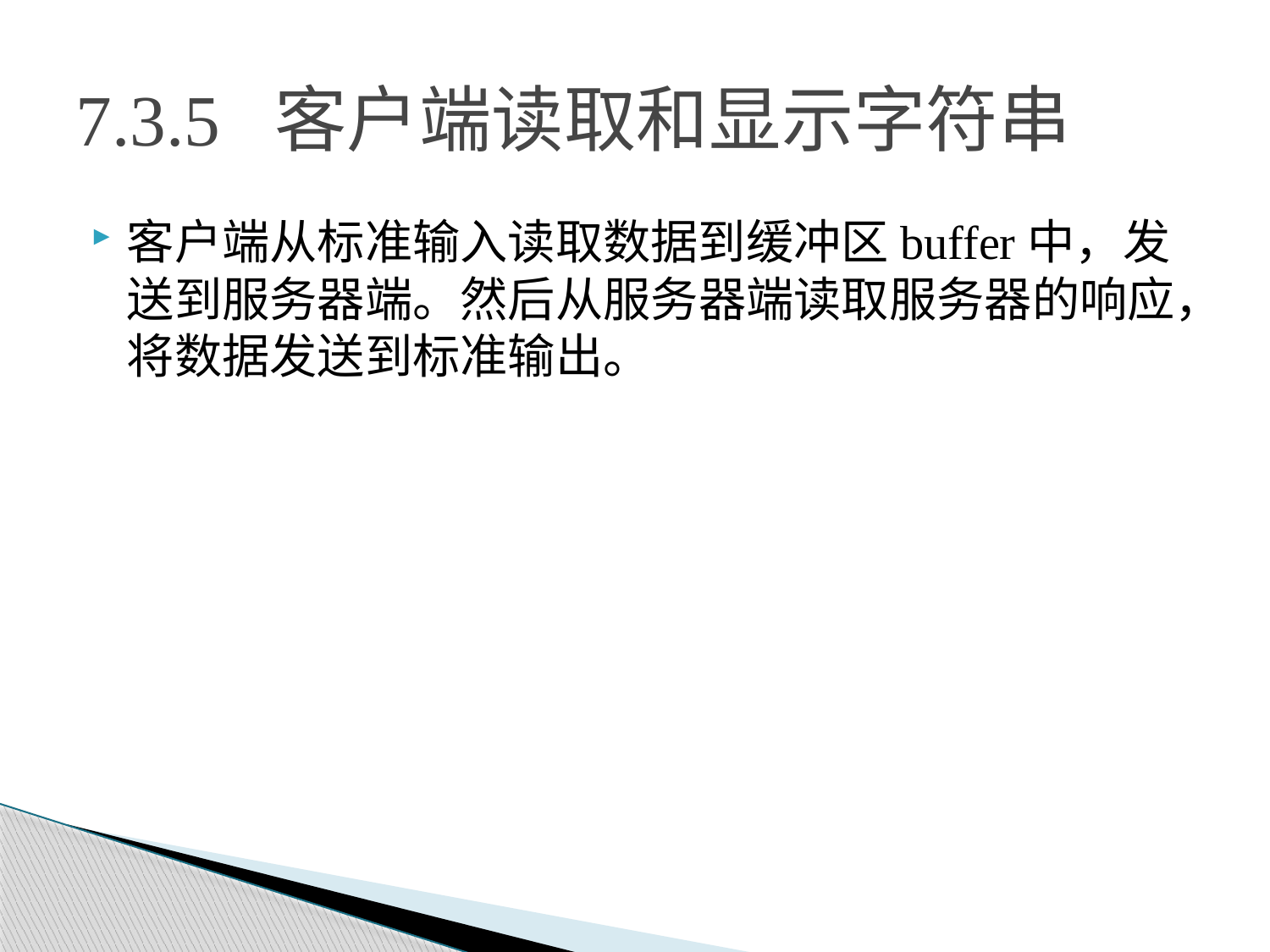

# 7.3.5  客户端读取和显示字符串
客户端从标准输入读取数据到缓冲区buffer中，发送到服务器端。然后从服务器端读取服务器的响应，将数据发送到标准输出。